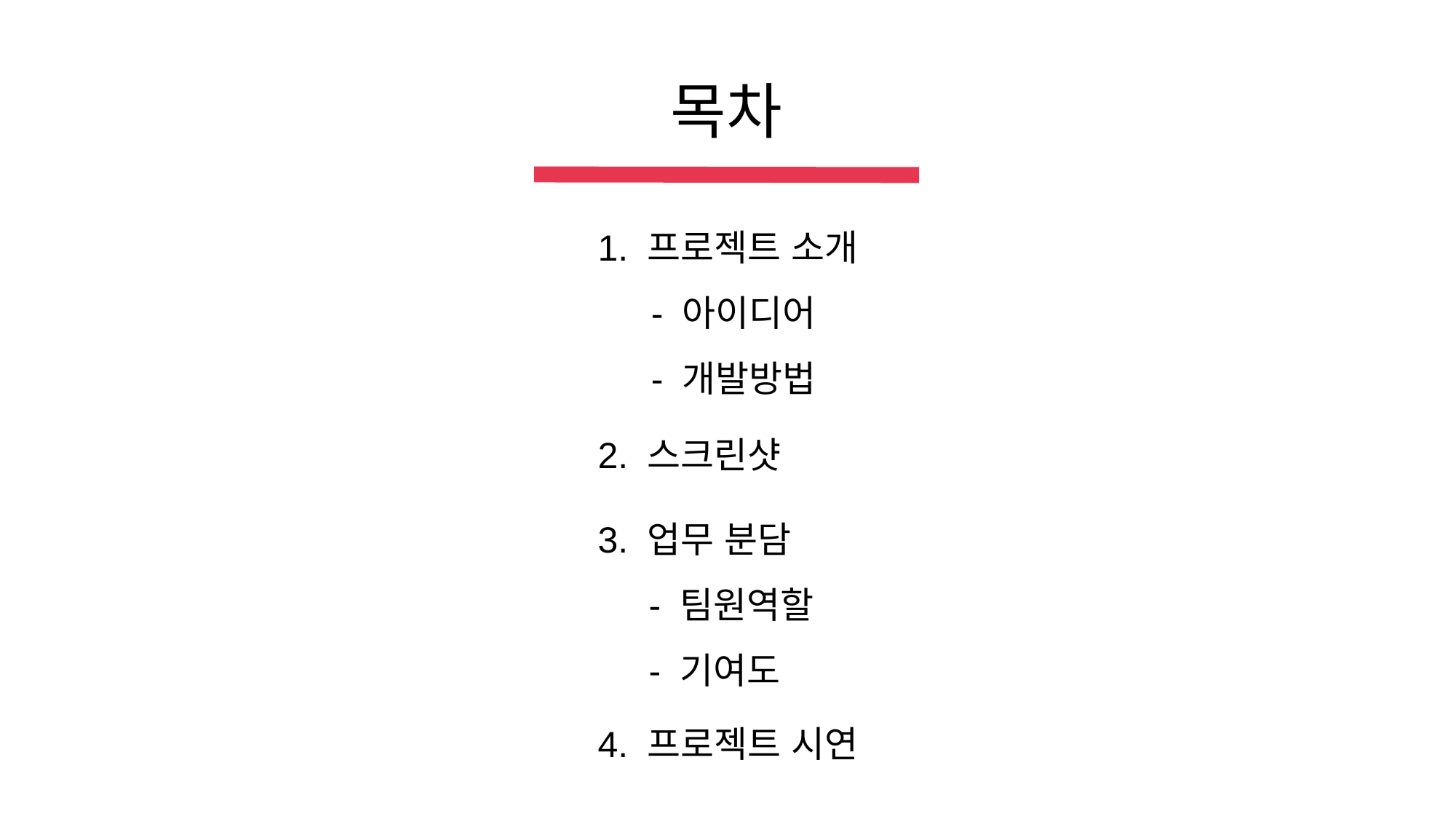

목차
1. 프로젝트 소개
 - 아이디어
 - 개발방법

2. 스크린샷

3. 업무 분담
     - 팀원역할
     - 기여도

4. 프로젝트 시연